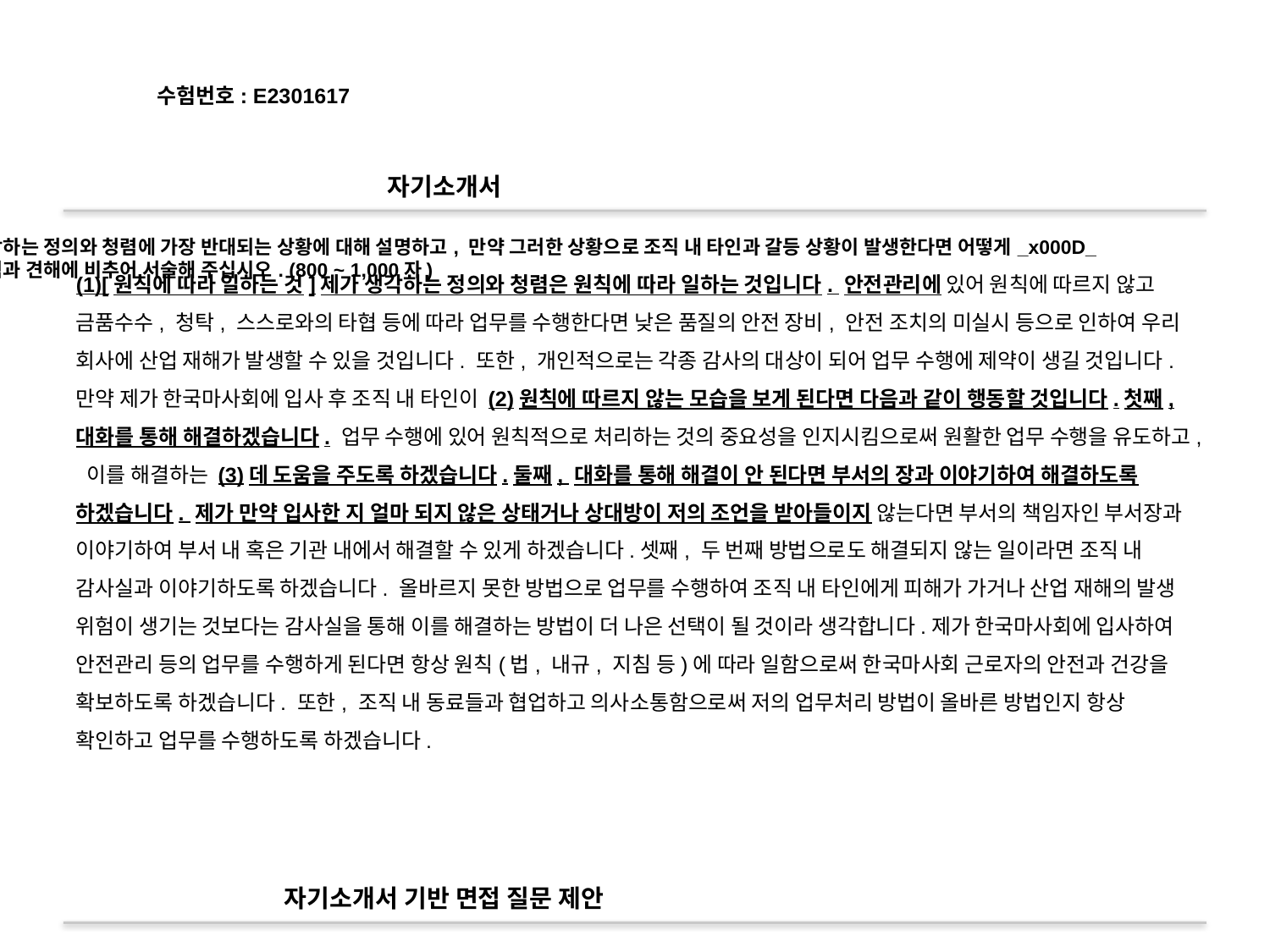

수험번호: E2301617
#

자기소개서

조직 생활에서 본인이 생각하는 정의와 청렴에 가장 반대되는 상황에 대해 설명하고, 만약 그러한 상황으로 조직 내 타인과 갈등 상황이 발생한다면 어떻게_x000D_
대처할 것인지 본인의 경험과 견해에 비추어 서술해 주십시오. (800 ~ 1,000자)

(1)[원칙에 따라 일하는 것]제가 생각하는 정의와 청렴은 원칙에 따라 일하는 것입니다. 안전관리에 있어 원칙에 따르지 않고 금품수수, 청탁, 스스로와의 타협 등에 따라 업무를 수행한다면 낮은 품질의 안전 장비, 안전 조치의 미실시 등으로 인하여 우리 회사에 산업 재해가 발생할 수 있을 것입니다. 또한, 개인적으로는 각종 감사의 대상이 되어 업무 수행에 제약이 생길 것입니다.만약 제가 한국마사회에 입사 후 조직 내 타인이 (2)원칙에 따르지 않는 모습을 보게 된다면 다음과 같이 행동할 것입니다.첫째, 대화를 통해 해결하겠습니다. 업무 수행에 있어 원칙적으로 처리하는 것의 중요성을 인지시킴으로써 원활한 업무 수행을 유도하고, 이를 해결하는 (3)데 도움을 주도록 하겠습니다.둘째, 대화를 통해 해결이 안 된다면 부서의 장과 이야기하여 해결하도록 하겠습니다. 제가 만약 입사한 지 얼마 되지 않은 상태거나 상대방이 저의 조언을 받아들이지 않는다면 부서의 책임자인 부서장과 이야기하여 부서 내 혹은 기관 내에서 해결할 수 있게 하겠습니다.셋째, 두 번째 방법으로도 해결되지 않는 일이라면 조직 내 감사실과 이야기하도록 하겠습니다. 올바르지 못한 방법으로 업무를 수행하여 조직 내 타인에게 피해가 가거나 산업 재해의 발생 위험이 생기는 것보다는 감사실을 통해 이를 해결하는 방법이 더 나은 선택이 될 것이라 생각합니다.제가 한국마사회에 입사하여 안전관리 등의 업무를 수행하게 된다면 항상 원칙(법, 내규, 지침 등)에 따라 일함으로써 한국마사회 근로자의 안전과 건강을 확보하도록 하겠습니다. 또한, 조직 내 동료들과 협업하고 의사소통함으로써 저의 업무처리 방법이 올바른 방법인지 항상 확인하고 업무를 수행하도록 하겠습니다.

자기소개서 기반 면접 질문 제안

(1) 원칙에 따라 일하는 것이 왜 중요하다고 생각하나요?
(2) 조직 내에서 원칙 위반을 발견하면 귀하는 어떻게 행동하나요?
(3) 부서장과의 대화를 통해 어떤 방식으로 문제를 해결할 것인가요?